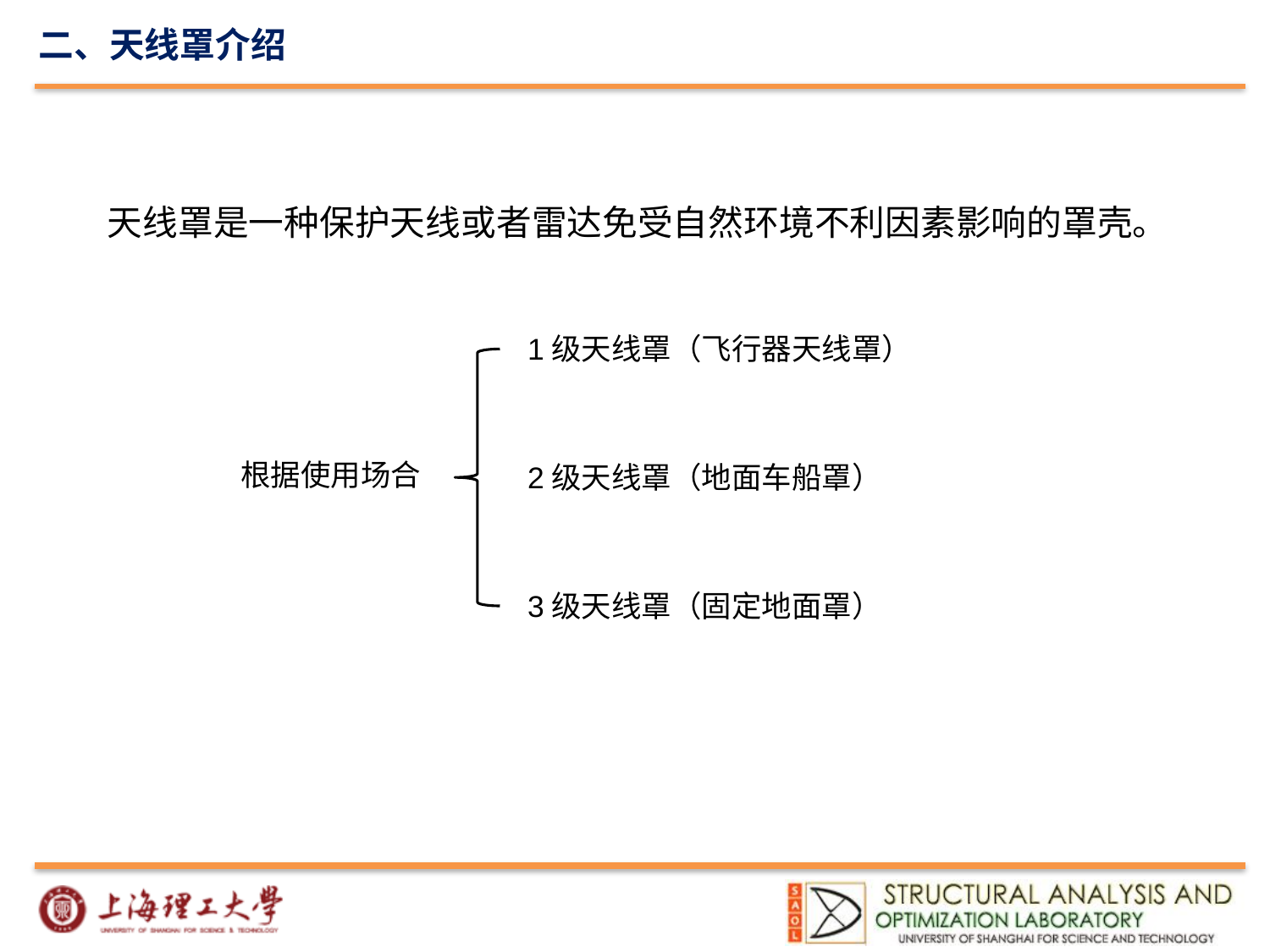

二、天线罩介绍
天线罩是一种保护天线或者雷达免受自然环境不利因素影响的罩壳。
1级天线罩（飞行器天线罩）

根据使用场合
2级天线罩（地面车船罩）
3级天线罩（固定地面罩）